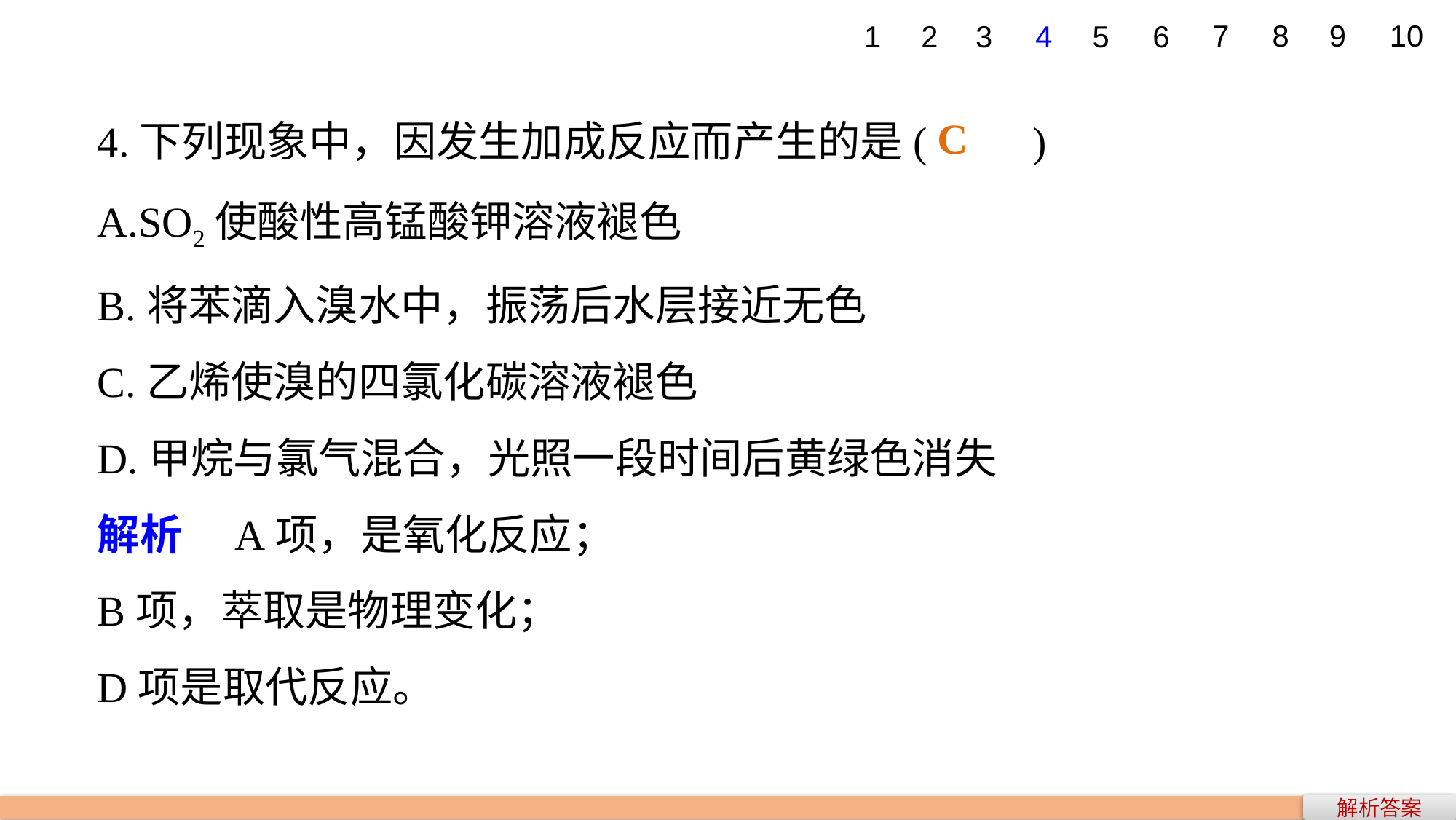

7
8
9
10
1
2
3
4
5
6
4.下列现象中，因发生加成反应而产生的是(　　)
A.SO2使酸性高锰酸钾溶液褪色
B.将苯滴入溴水中，振荡后水层接近无色
C.乙烯使溴的四氯化碳溶液褪色
D.甲烷与氯气混合，光照一段时间后黄绿色消失
解析　A项，是氧化反应；
B项，萃取是物理变化；
D项是取代反应。
C
解析答案